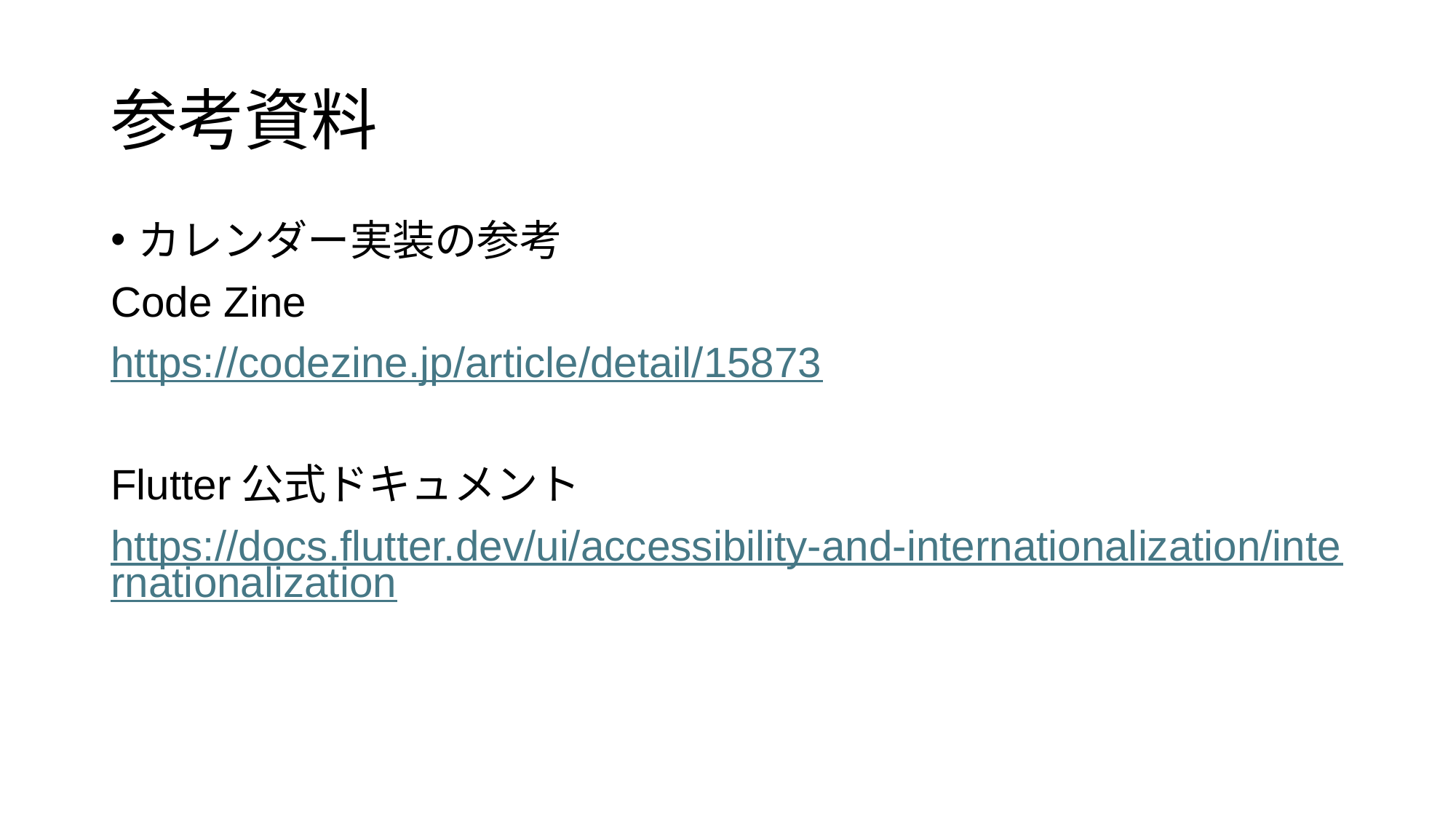

# 参考資料
カレンダー実装の参考
Code Zine
https://codezine.jp/article/detail/15873

Flutter公式ドキュメント
https://docs.flutter.dev/ui/accessibility-and-internationalization/internationalization